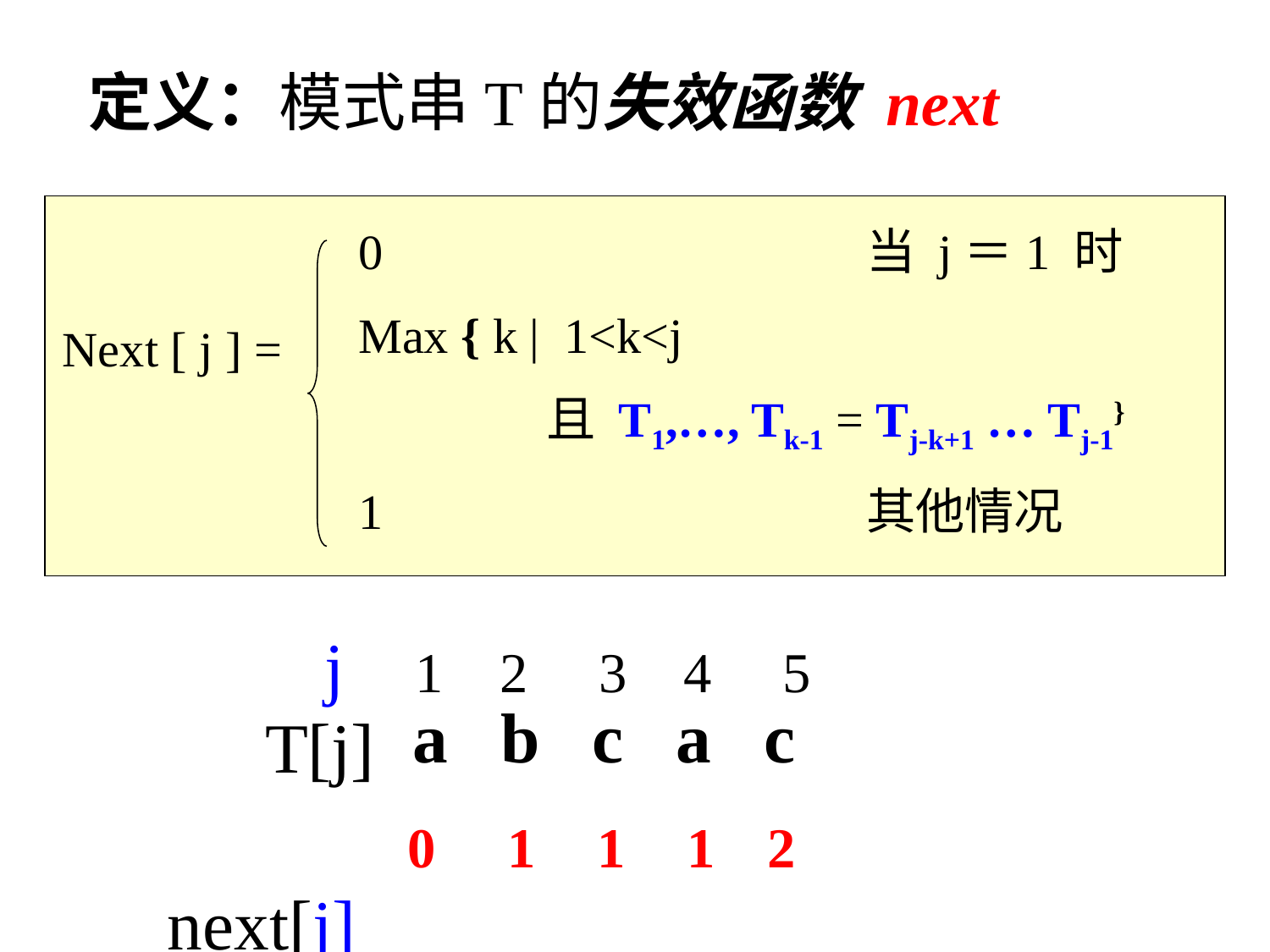

定义：模式串T的失效函数 next

0   				当 j＝1 时
Max { k |  1<k<j
                且 T1,…, Tk-1 = Tj-k+1 … Tj-1}
1				其他情况

Next [ j ] =
 j    1    2     3    4     5
  a   b   c   a   c
 T[j]
 next[j]
0
1
1
1
2